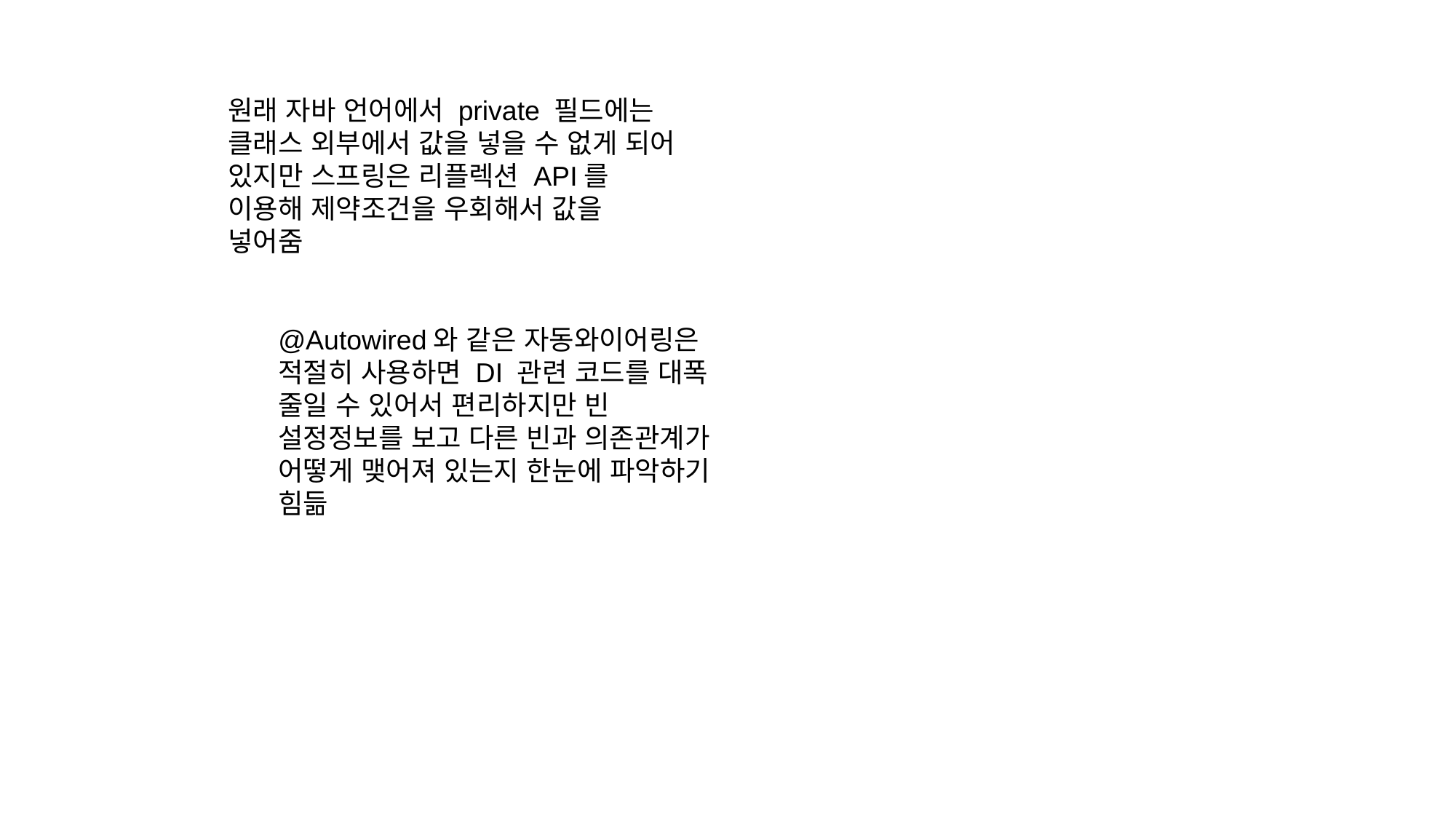

원래 자바 언어에서 private 필드에는 클래스 외부에서 값을 넣을 수 없게 되어 있지만 스프링은 리플렉션 API를 이용해 제약조건을 우회해서 값을 넣어줌
@Autowired와 같은 자동와이어링은 적절히 사용하면 DI 관련 코드를 대폭 줄일 수 있어서 편리하지만 빈 설정정보를 보고 다른 빈과 의존관계가 어떻게 맺어져 있는지 한눈에 파악하기 힘듦